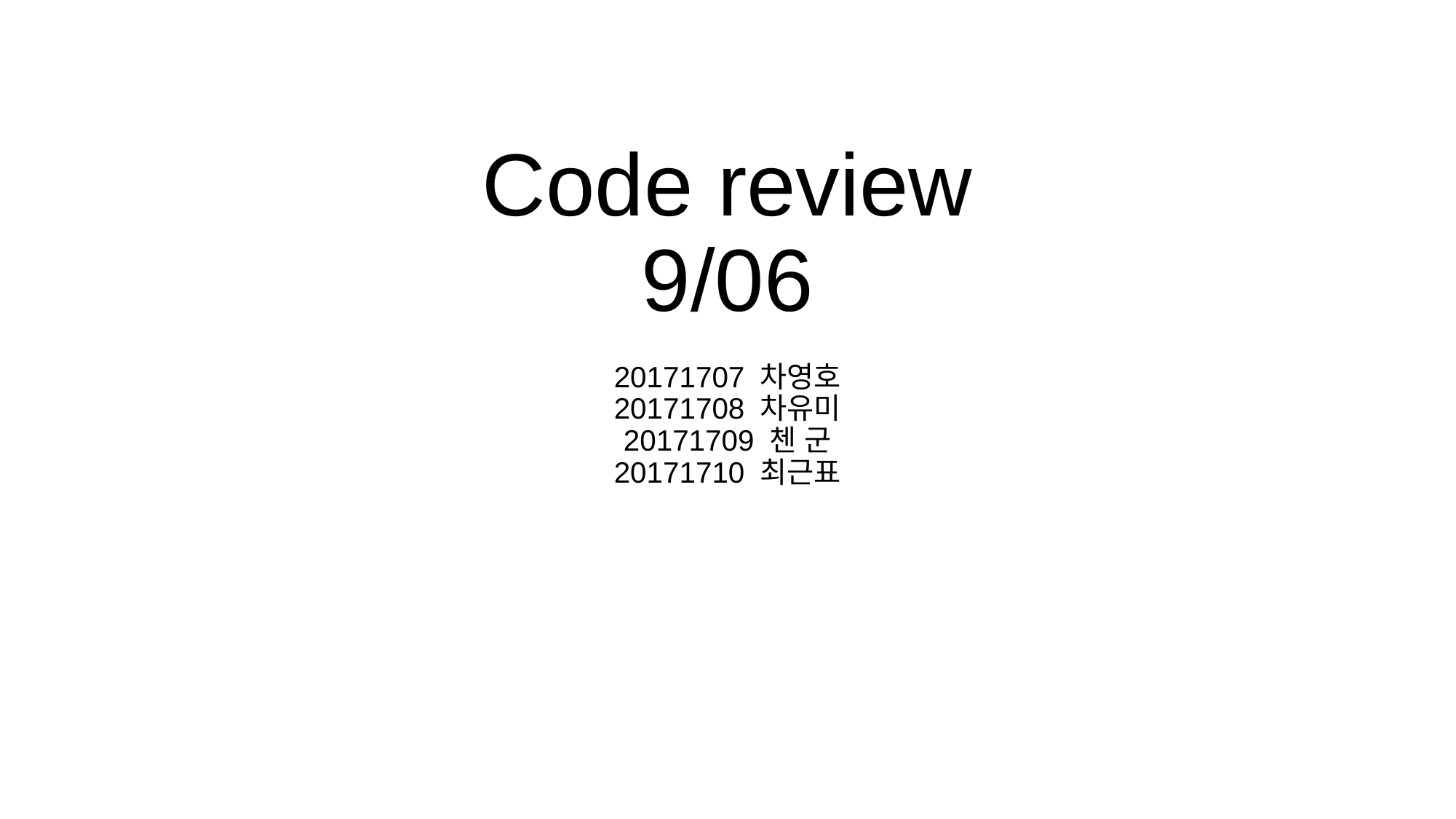

# Code review 9/06 20171707 차영호 20171708 차유미 20171709 첸 군 20171710 최근표